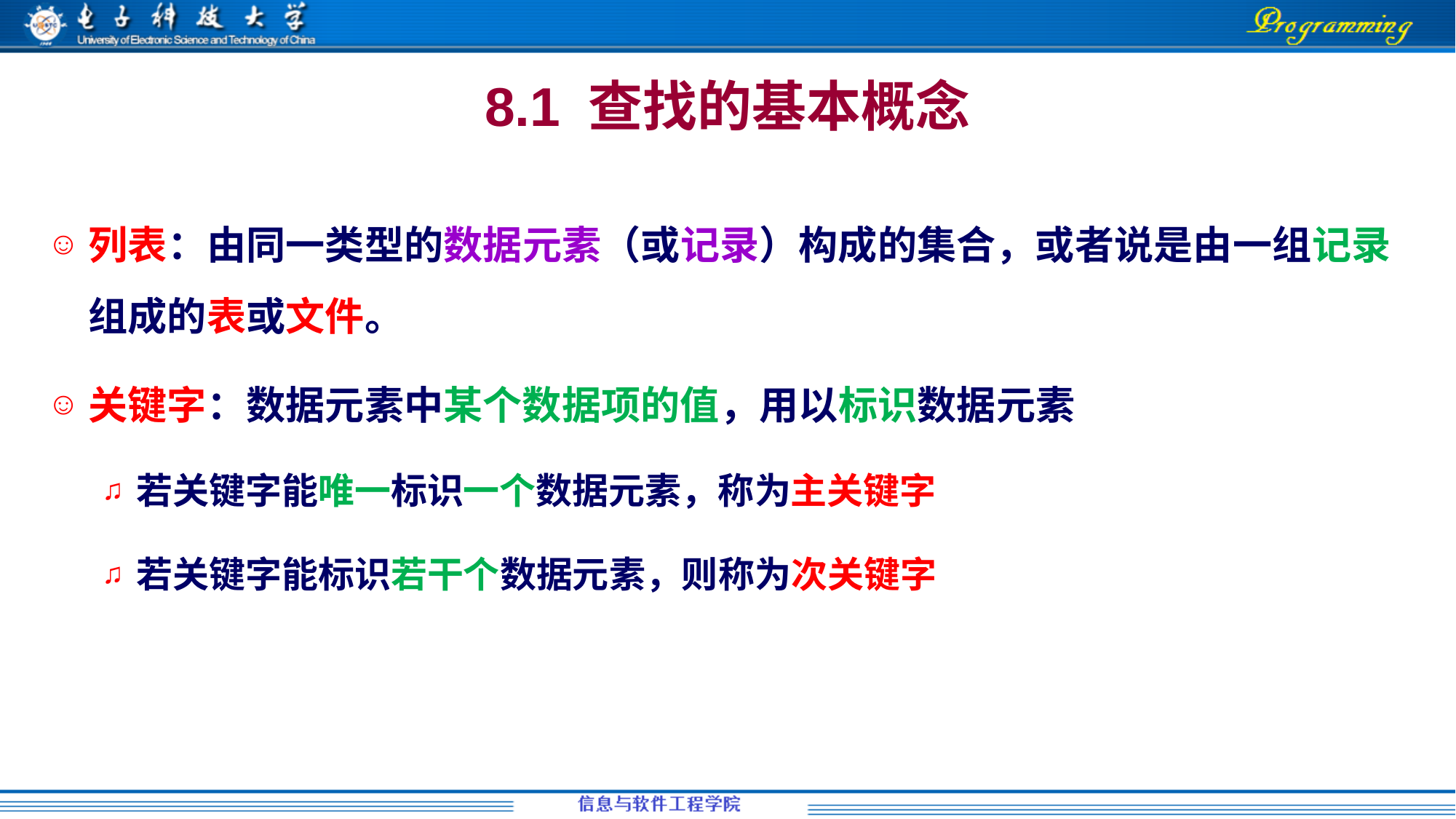

# 8.1 查找的基本概念
列表：由同一类型的数据元素（或记录）构成的集合，或者说是由一组记录组成的表或文件。
关键字：数据元素中某个数据项的值，用以标识数据元素
若关键字能唯一标识一个数据元素，称为主关键字
若关键字能标识若干个数据元素，则称为次关键字